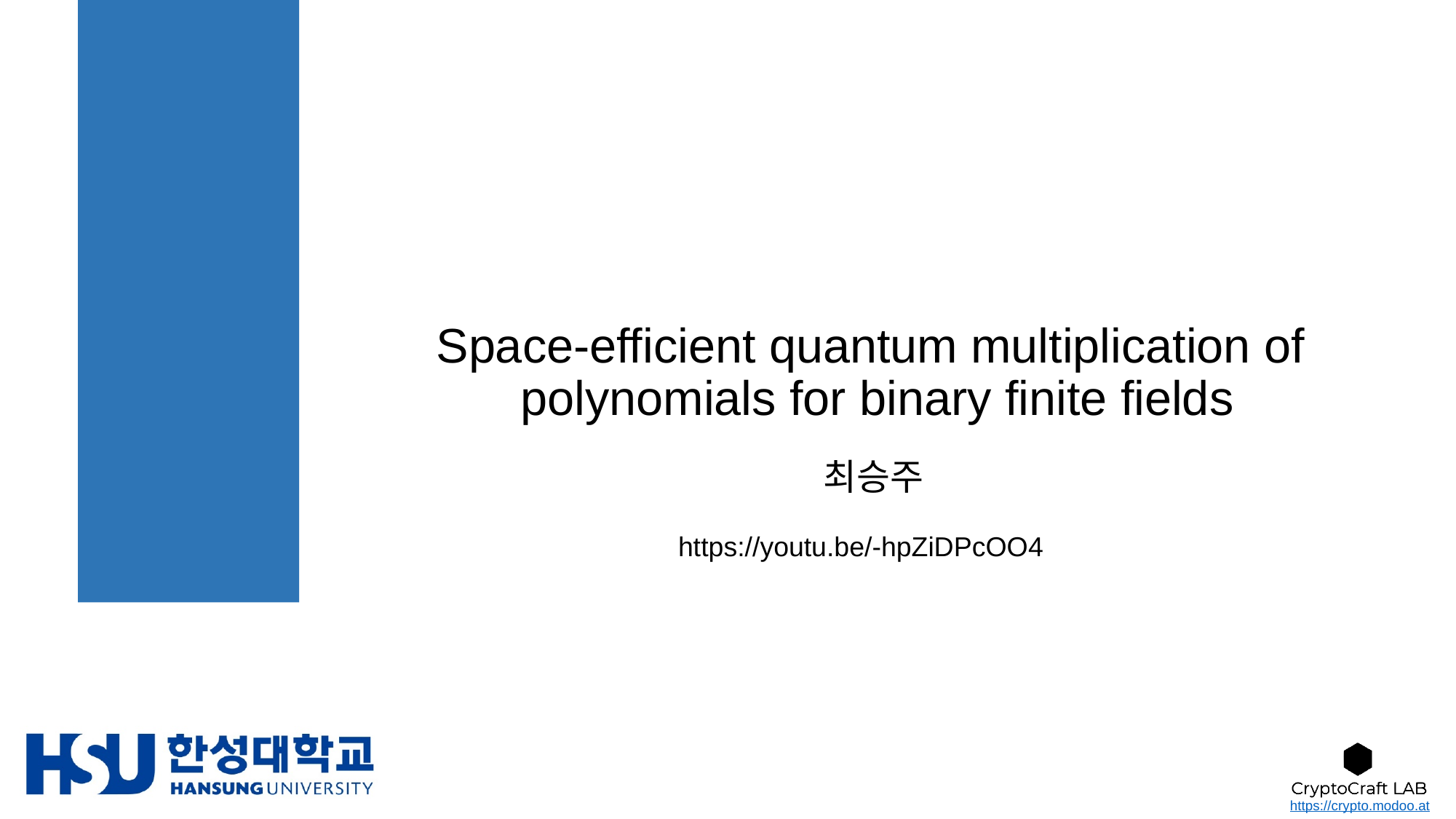

# Space-efficient quantum multiplication of polynomials for binary finite fields
최승주
https://youtu.be/-hpZiDPcOO4